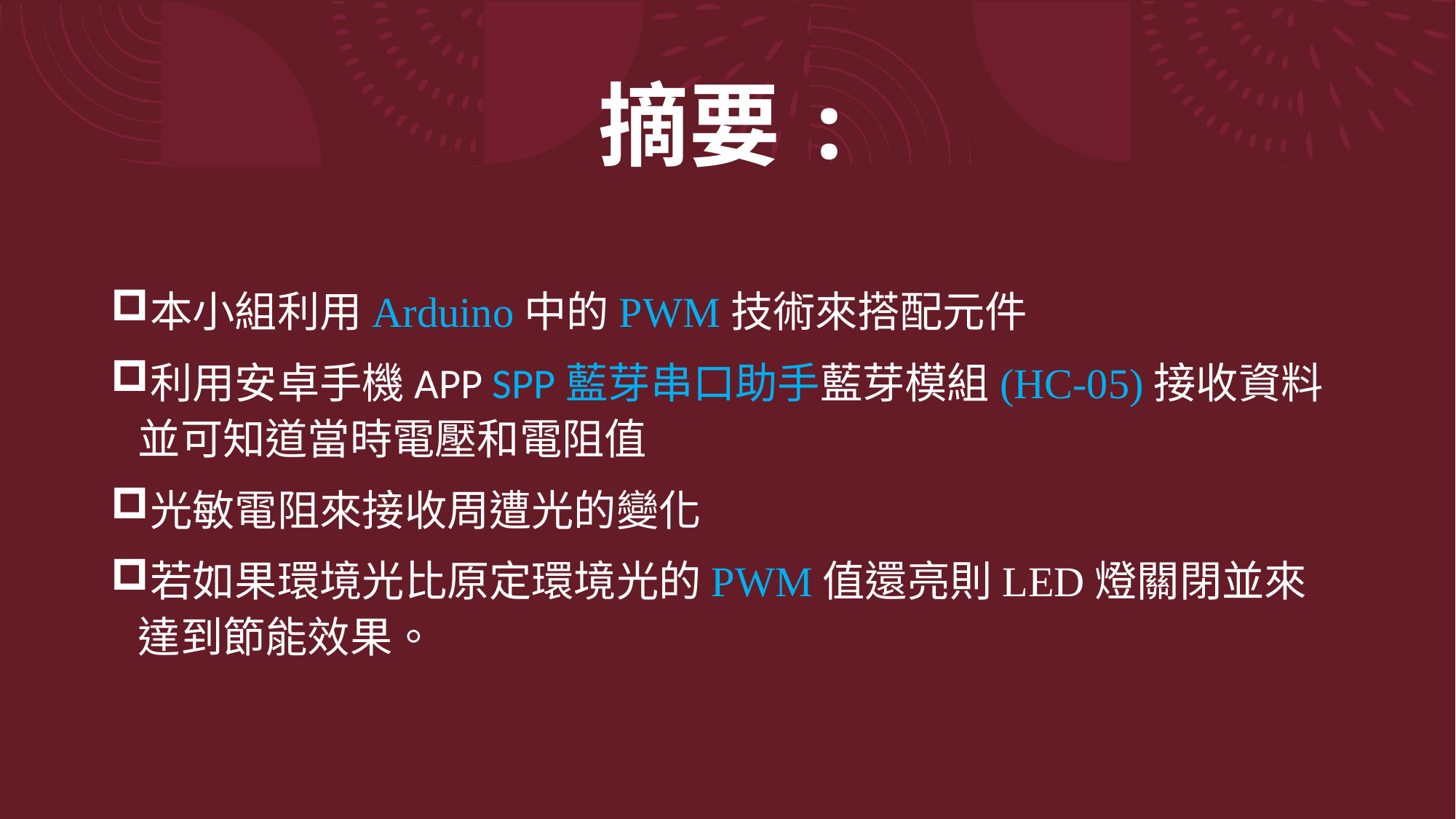

# 摘要:
本小組利用Arduino中的PWM技術來搭配元件
利用安卓手機APP SPP藍芽串口助手藍芽模組(HC-05)接收資料並可知道當時電壓和電阻值
光敏電阻來接收周遭光的變化
若如果環境光比原定環境光的PWM值還亮則LED燈關閉並來達到節能效果。